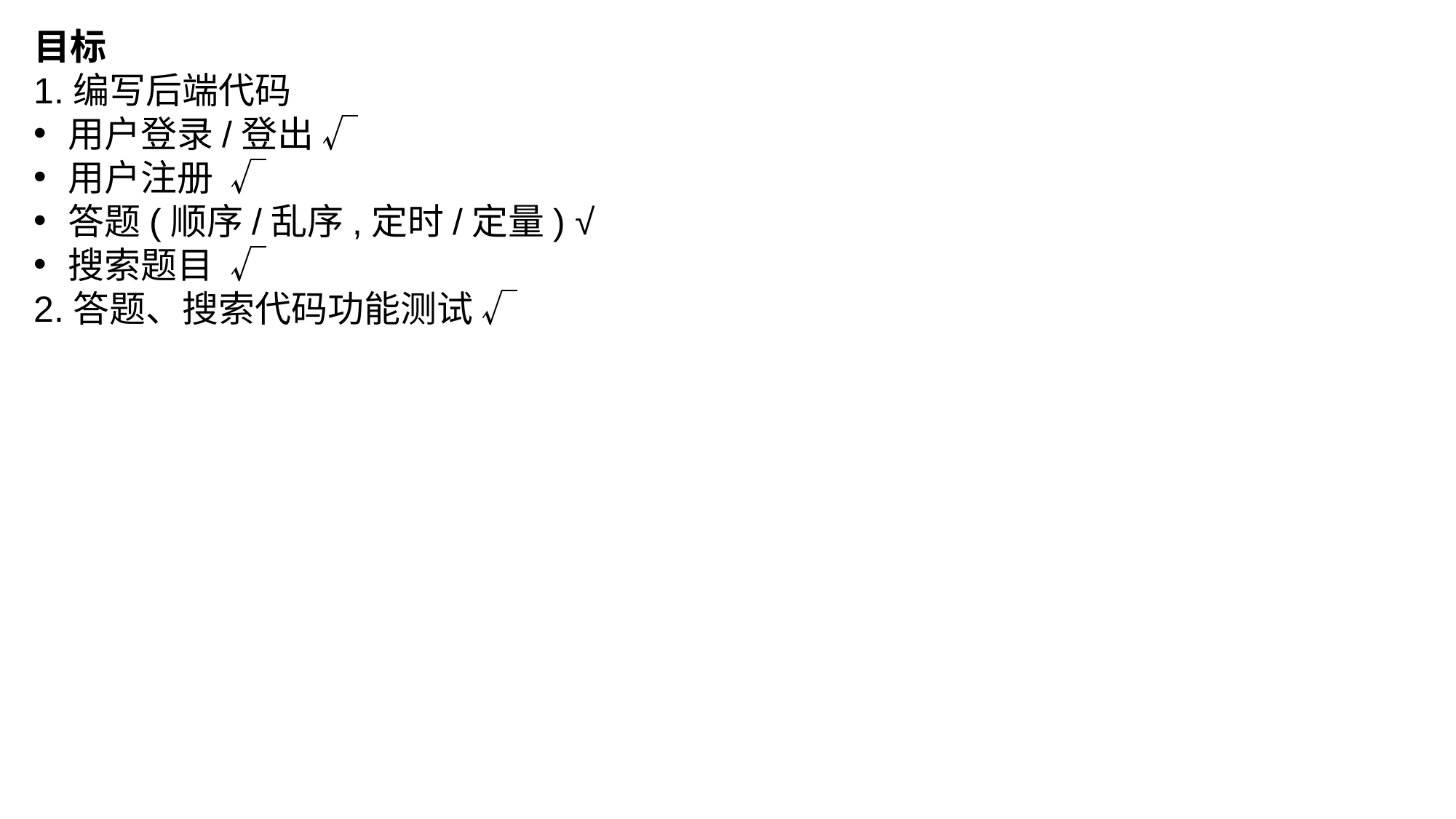

目标
1.编写后端代码
用户登录/登出 √
用户注册  √
答题(顺序/乱序,定时/定量) √
搜索题目  √
2.答题、搜索代码功能测试 √